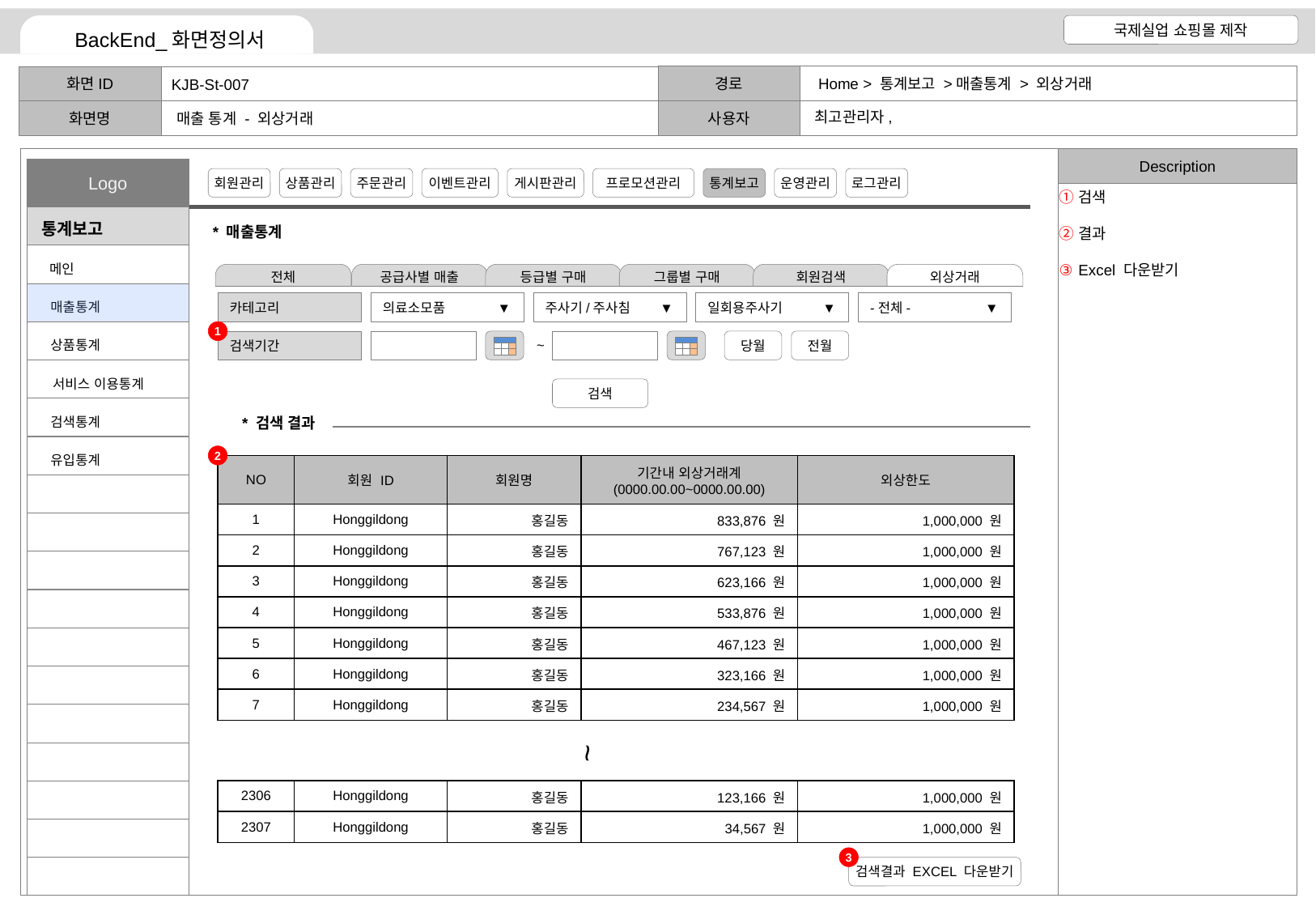

Home > 통계보고 >매출통계 > 외상거래
KJB-St-007
최고관리자,
매출 통계 - 외상거래
검색

결과

Excel 다운받기
* 매출통계
전체
공급사별 매출
등급별 구매
그룹별 구매
회원검색
외상거래

카테고리
의료소모품
▼
주사기/주사침
▼
일회용주사기
▼
-전체-
▼
1
검색기간

~

당월
전월
검색
* 검색 결과
2
| NO | 회원 ID | 회원명 | 기간내 외상거래계 (0000.00.00~0000.00.00) | 외상한도 |
| --- | --- | --- | --- | --- |
| 1 | Honggildong | 홍길동 | 833,876 원 | 1,000,000 원 |
| 2 | Honggildong | 홍길동 | 767,123 원 | 1,000,000 원 |
| 3 | Honggildong | 홍길동 | 623,166 원 | 1,000,000 원 |
| 4 | Honggildong | 홍길동 | 533,876 원 | 1,000,000 원 |
| 5 | Honggildong | 홍길동 | 467,123 원 | 1,000,000 원 |
| 6 | Honggildong | 홍길동 | 323,166 원 | 1,000,000 원 |
| 7 | Honggildong | 홍길동 | 234,567 원 | 1,000,000 원 |
~
| 2306 | Honggildong | 홍길동 | 123,166 원 | 1,000,000 원 |
| --- | --- | --- | --- | --- |
| 2307 | Honggildong | 홍길동 | 34,567 원 | 1,000,000 원 |
3
검색결과 EXCEL 다운받기